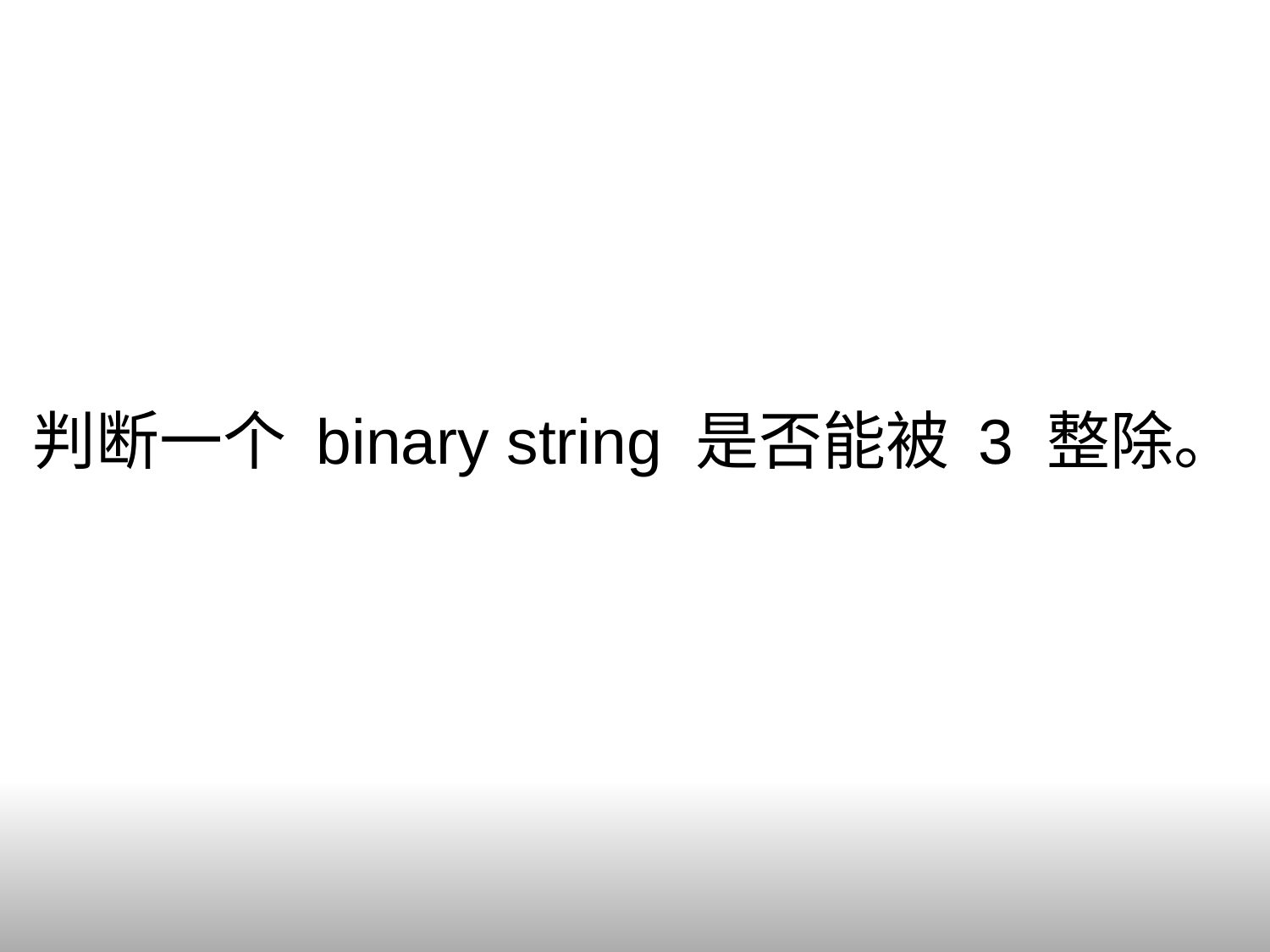

# 判断一个 binary string 是否能被 3 整除。